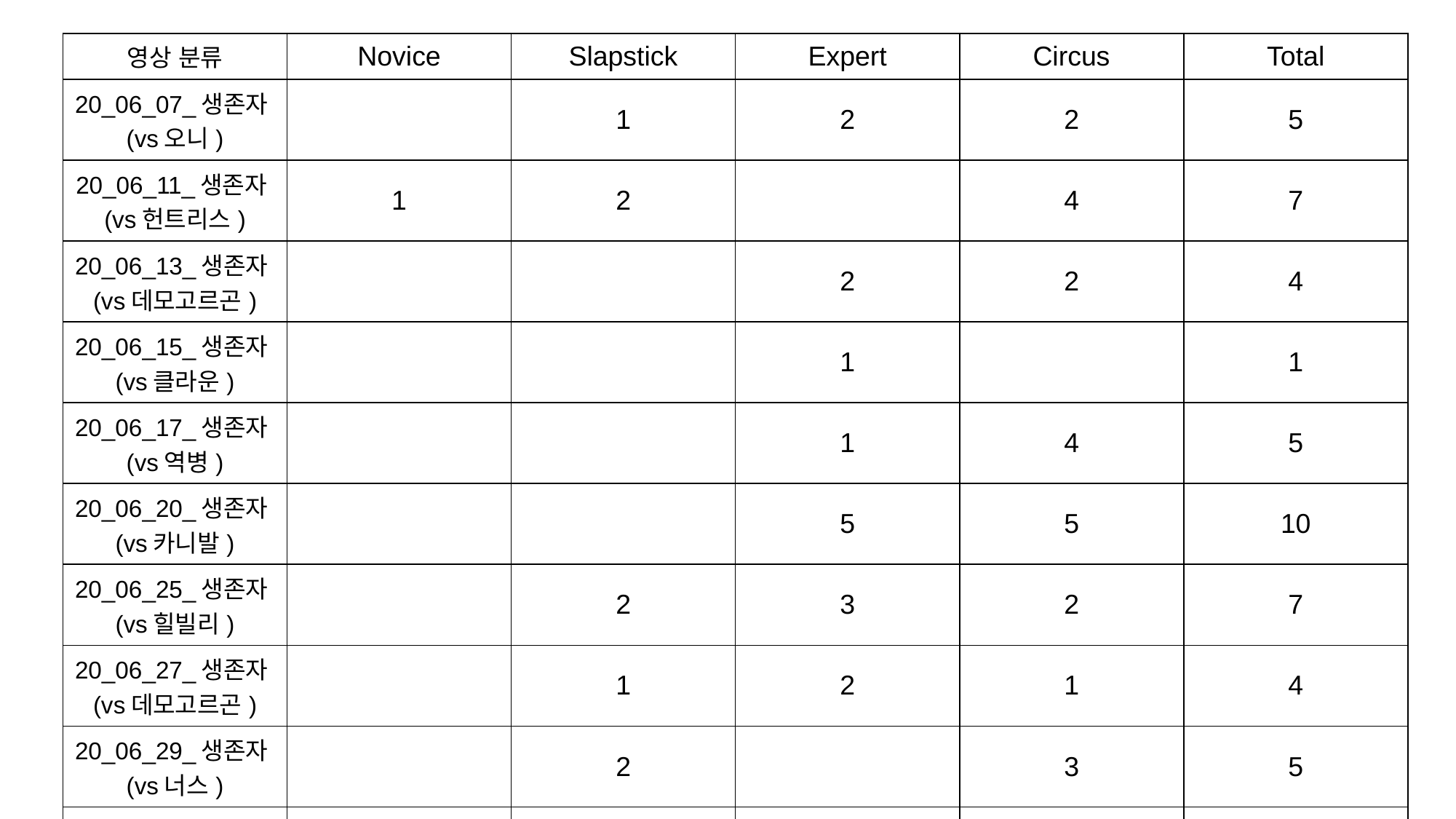

| 영상 분류 | Novice | Slapstick | Expert | Circus | Total |
| --- | --- | --- | --- | --- | --- |
| 20\_06\_07\_생존자(vs오니) |  | 1 | 2 | 2 | 5 |
| 20\_06\_11\_생존자(vs헌트리스) | 1 | 2 |  | 4 | 7 |
| 20\_06\_13\_생존자(vs데모고르곤) |  |  | 2 | 2 | 4 |
| 20\_06\_15\_생존자(vs클라운) |  |  | 1 |  | 1 |
| 20\_06\_17\_생존자(vs역병) |  |  | 1 | 4 | 5 |
| 20\_06\_20\_생존자(vs카니발) |  |  | 5 | 5 | 10 |
| 20\_06\_25\_생존자(vs힐빌리) |  | 2 | 3 | 2 | 7 |
| 20\_06\_27\_생존자(vs데모고르곤) |  | 1 | 2 | 1 | 4 |
| 20\_06\_29\_생존자(vs너스) |  | 2 |  | 3 | 5 |
| 20\_07\_02\_생존자(vs닥터) | 1 | 2 |  | 1 | 4 |